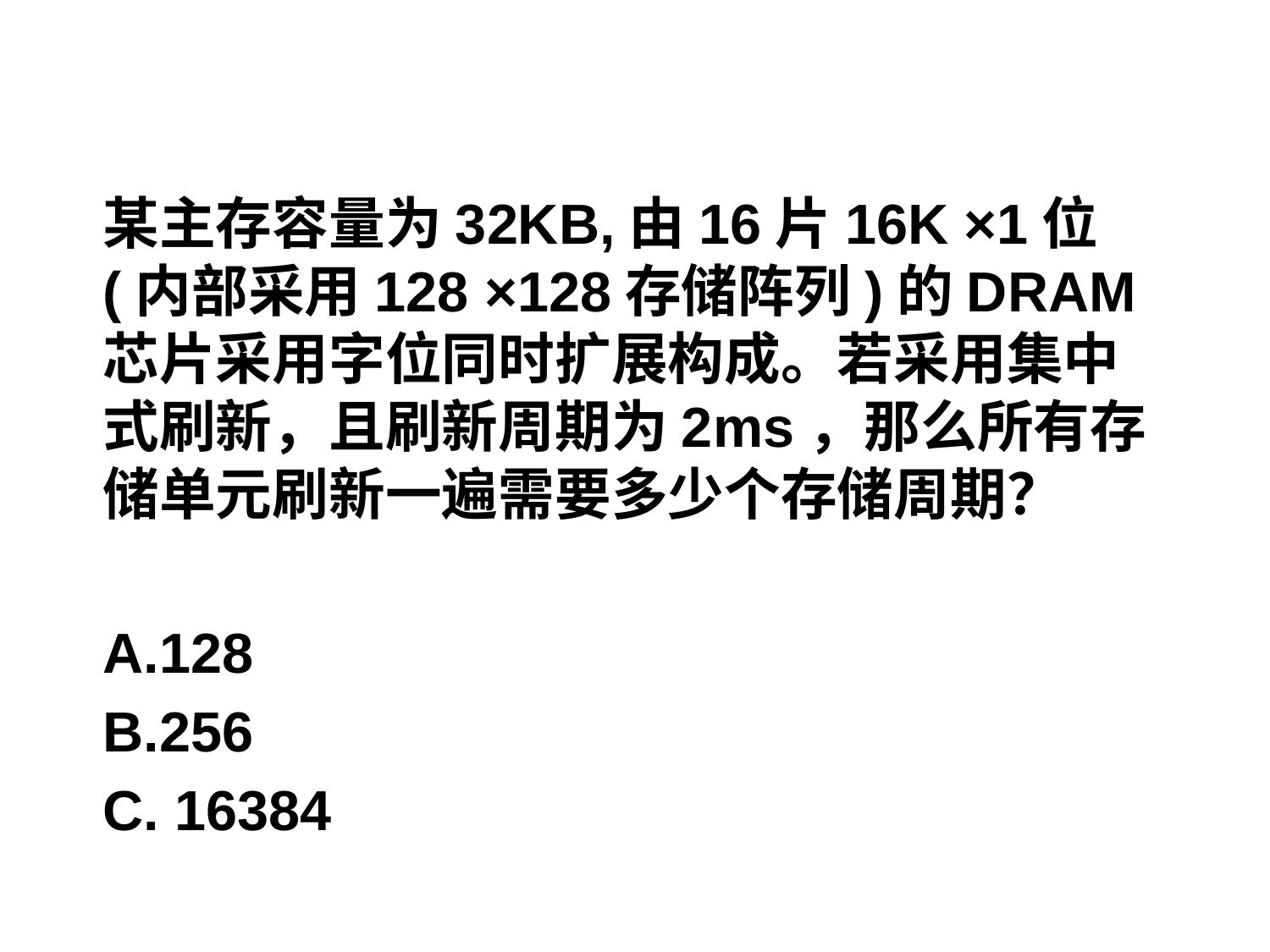

某主存容量为32KB,由16片16K ×1位(内部采用128 ×128存储阵列)的DRAM芯片采用字位同时扩展构成。若采用集中式刷新，且刷新周期为2ms，那么所有存储单元刷新一遍需要多少个存储周期？

A.128
B.256
C. 16384